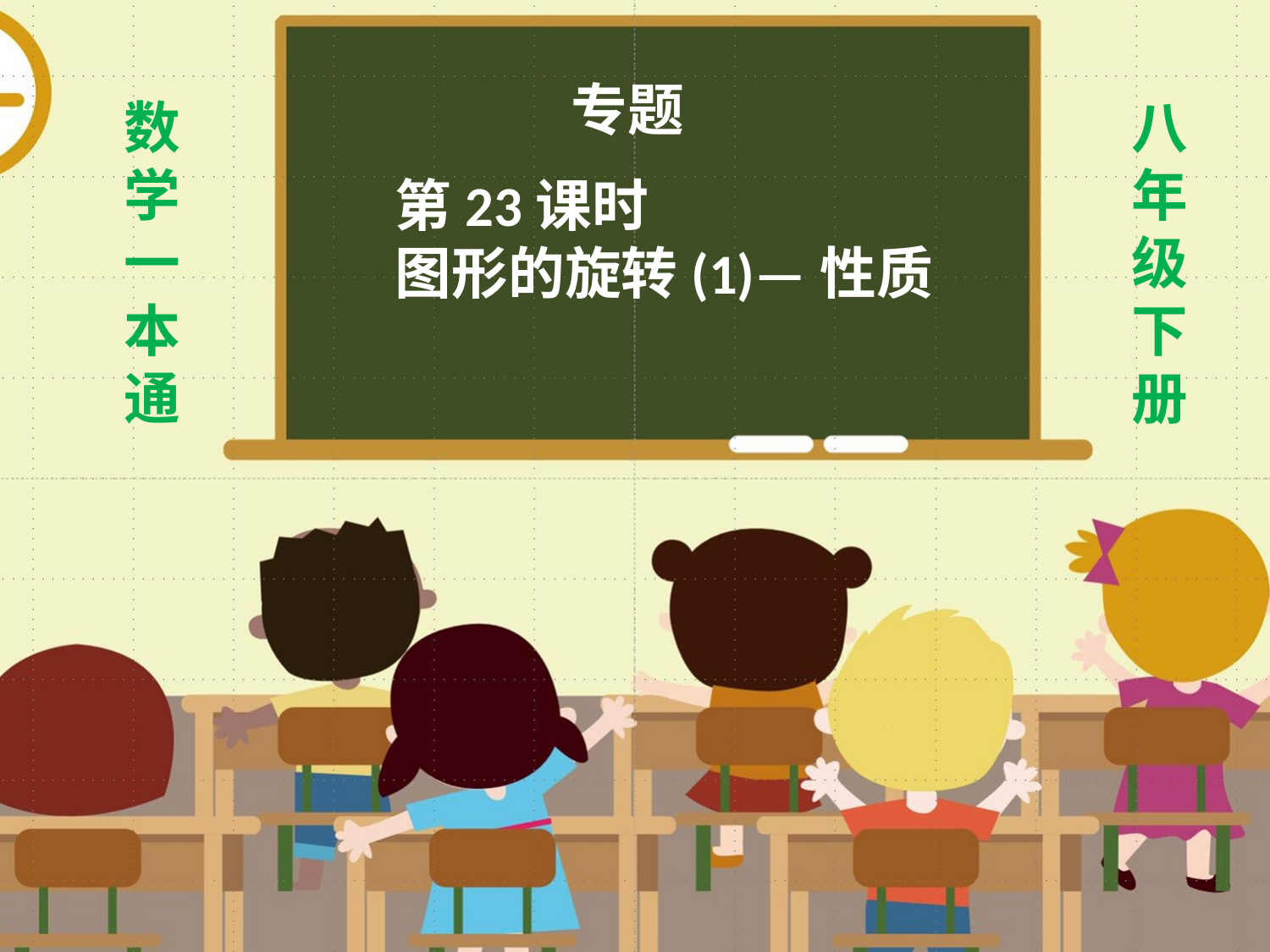

专题
数
学
一
本
通
八年级下册
第23课时
图形的旋转(1)—性质